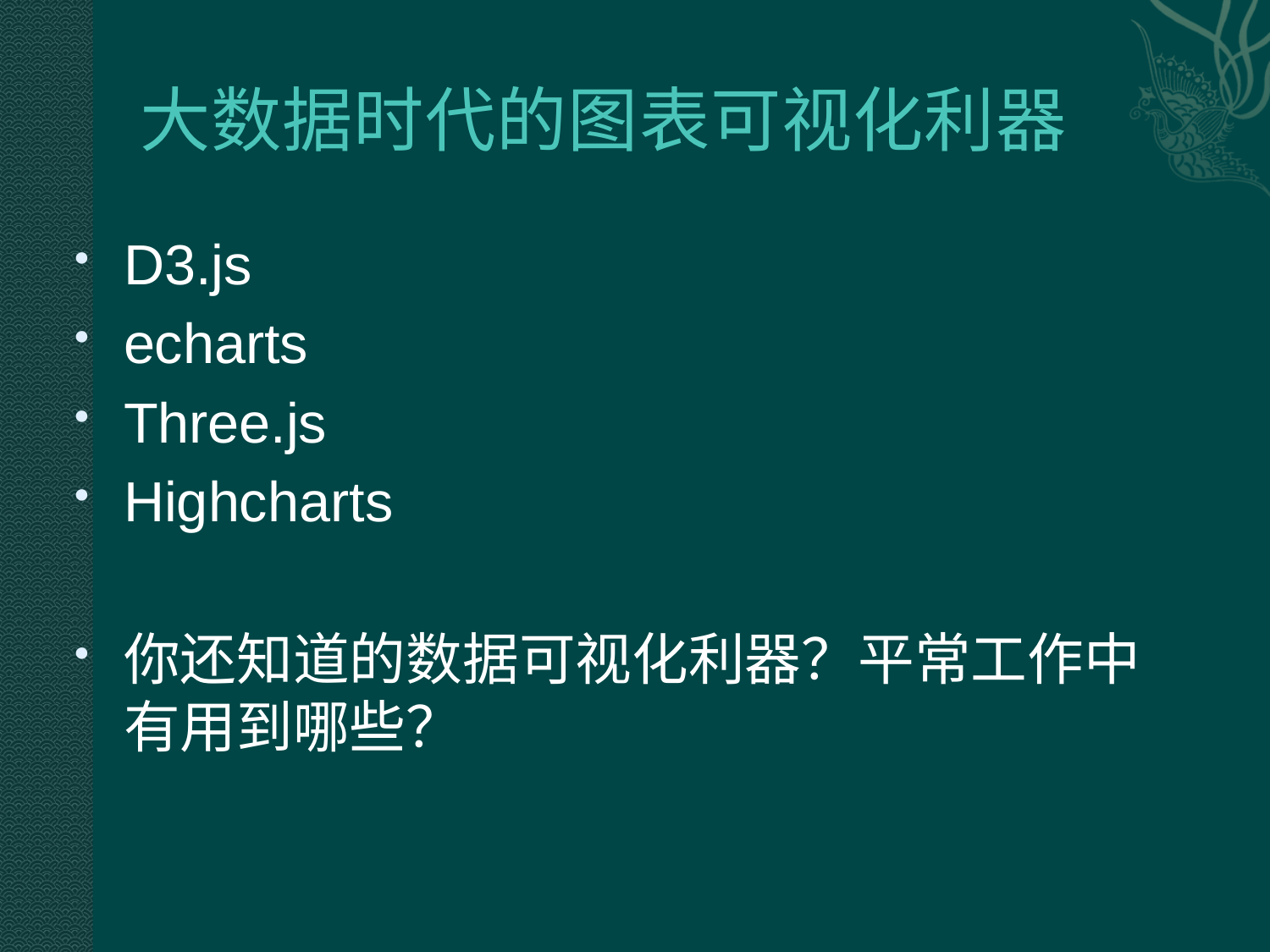

# 大数据时代的图表可视化利器
D3.js
echarts
Three.js
Highcharts

你还知道的数据可视化利器？平常工作中有用到哪些？